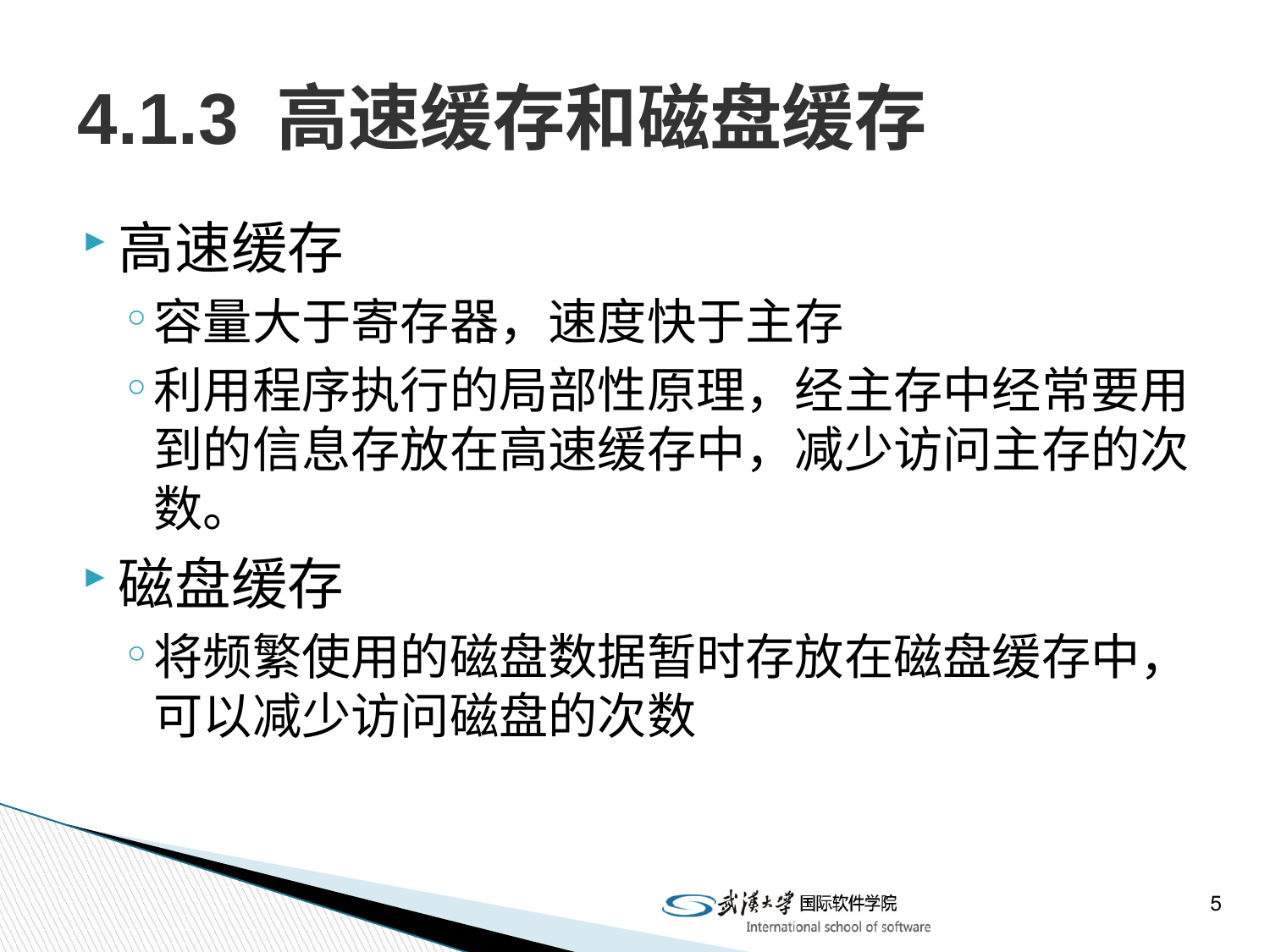

# 4.1.3 高速缓存和磁盘缓存
高速缓存
容量大于寄存器，速度快于主存
利用程序执行的局部性原理，经主存中经常要用到的信息存放在高速缓存中，减少访问主存的次数。
磁盘缓存
将频繁使用的磁盘数据暂时存放在磁盘缓存中，可以减少访问磁盘的次数